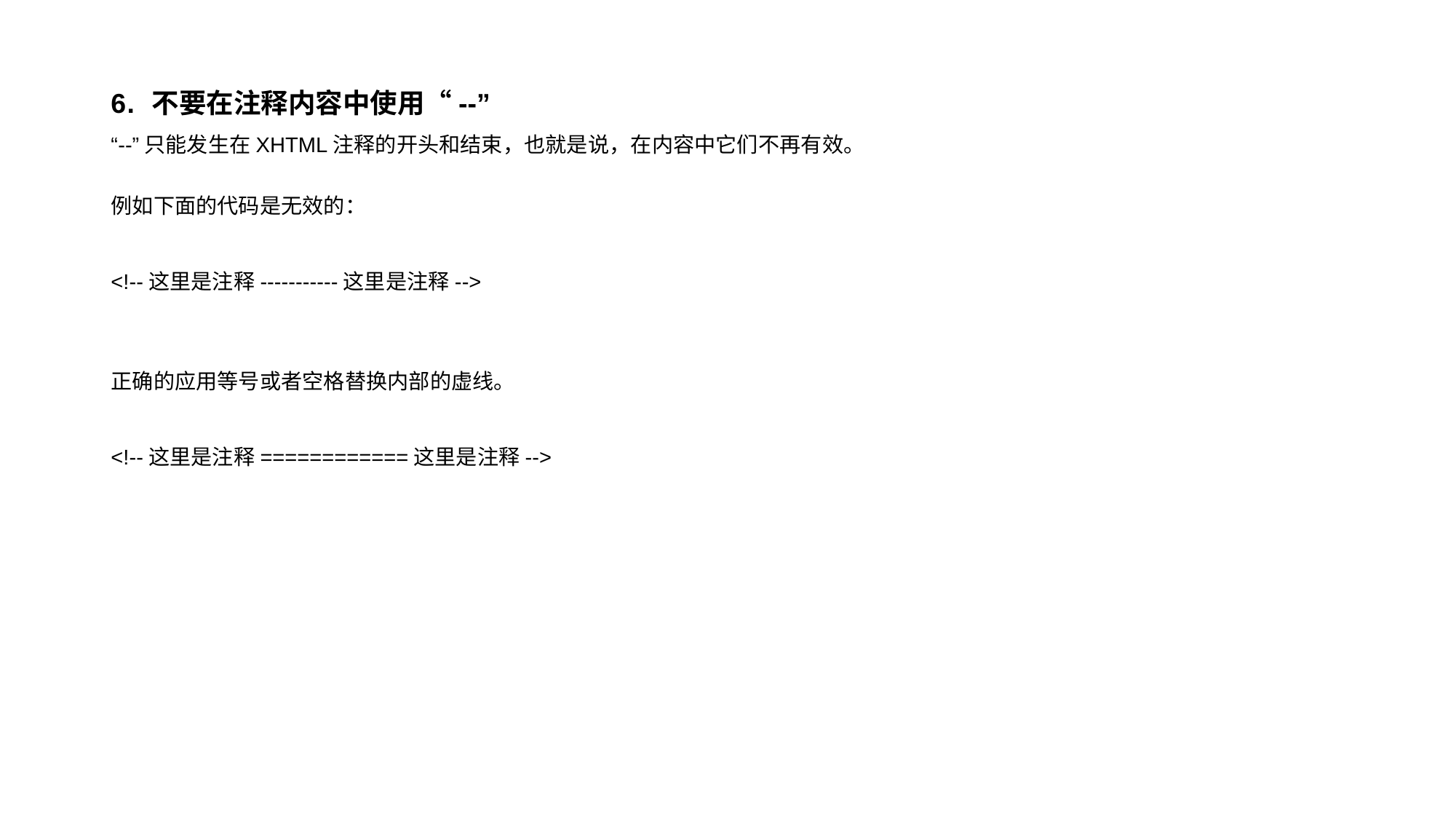

不要在注释内容中使用“--”
“--”只能发生在XHTML注释的开头和结束，也就是说，在内容中它们不再有效。
例如下面的代码是无效的：

<!--这里是注释-----------这里是注释-->

正确的应用等号或者空格替换内部的虚线。

<!--这里是注释============这里是注释-->